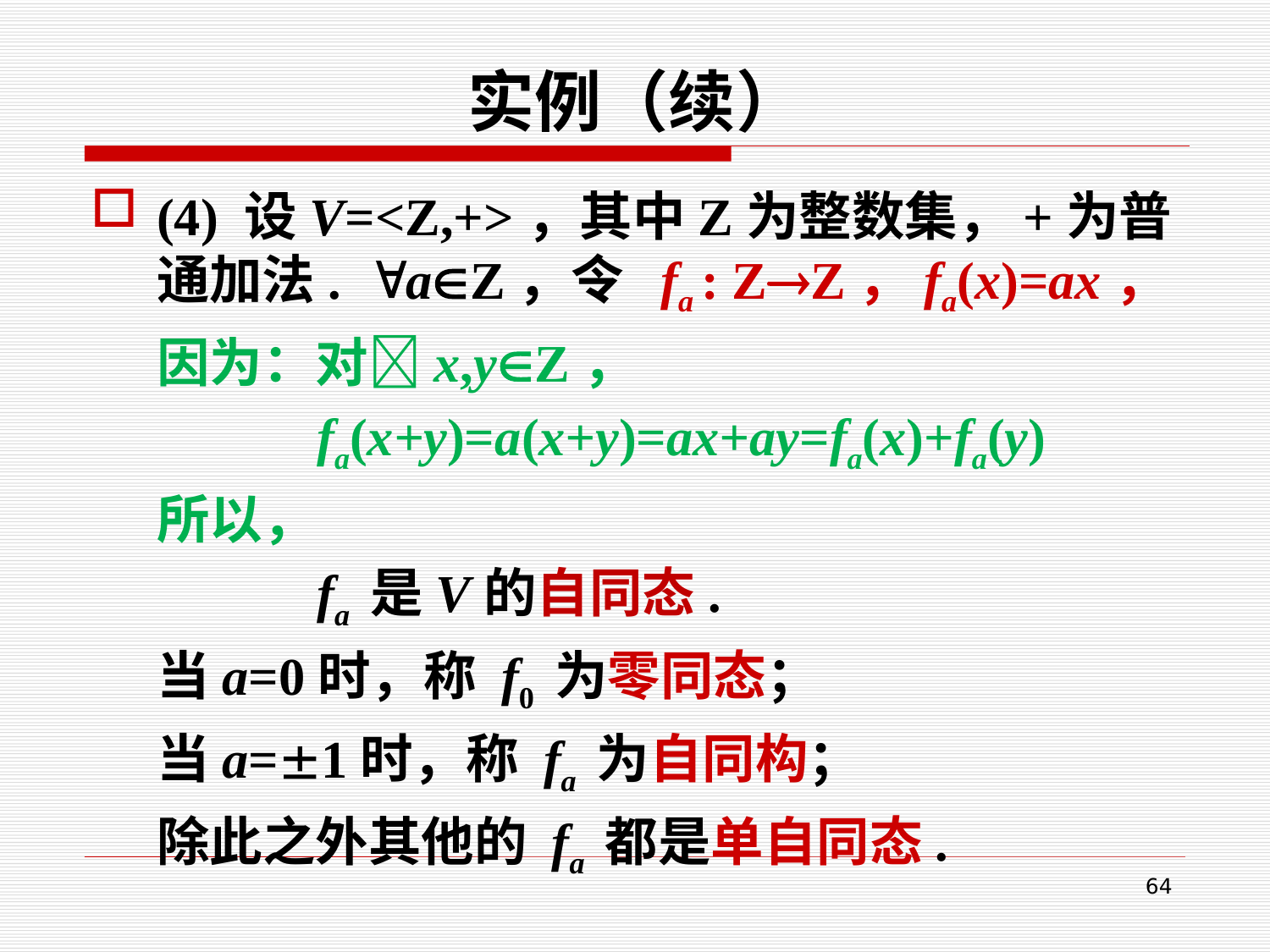

# 实例（续）
(4) 设V=<Z,+>，其中Z为整数集，+为普通加法.  ∀a∈Z，令  fa : Z→Z，fa(x)=ax，
因为：对∀x,y∈Z，
            fa(x+y)=a(x+y)=ax+ay=fa(x)+fa(y)
所以，
            fa 是V的自同态.
当a=0时，称 f0 为零同态；
当a=±1时，称 fa 为自同构；
除此之外其他的 fa 都是单自同态.

64